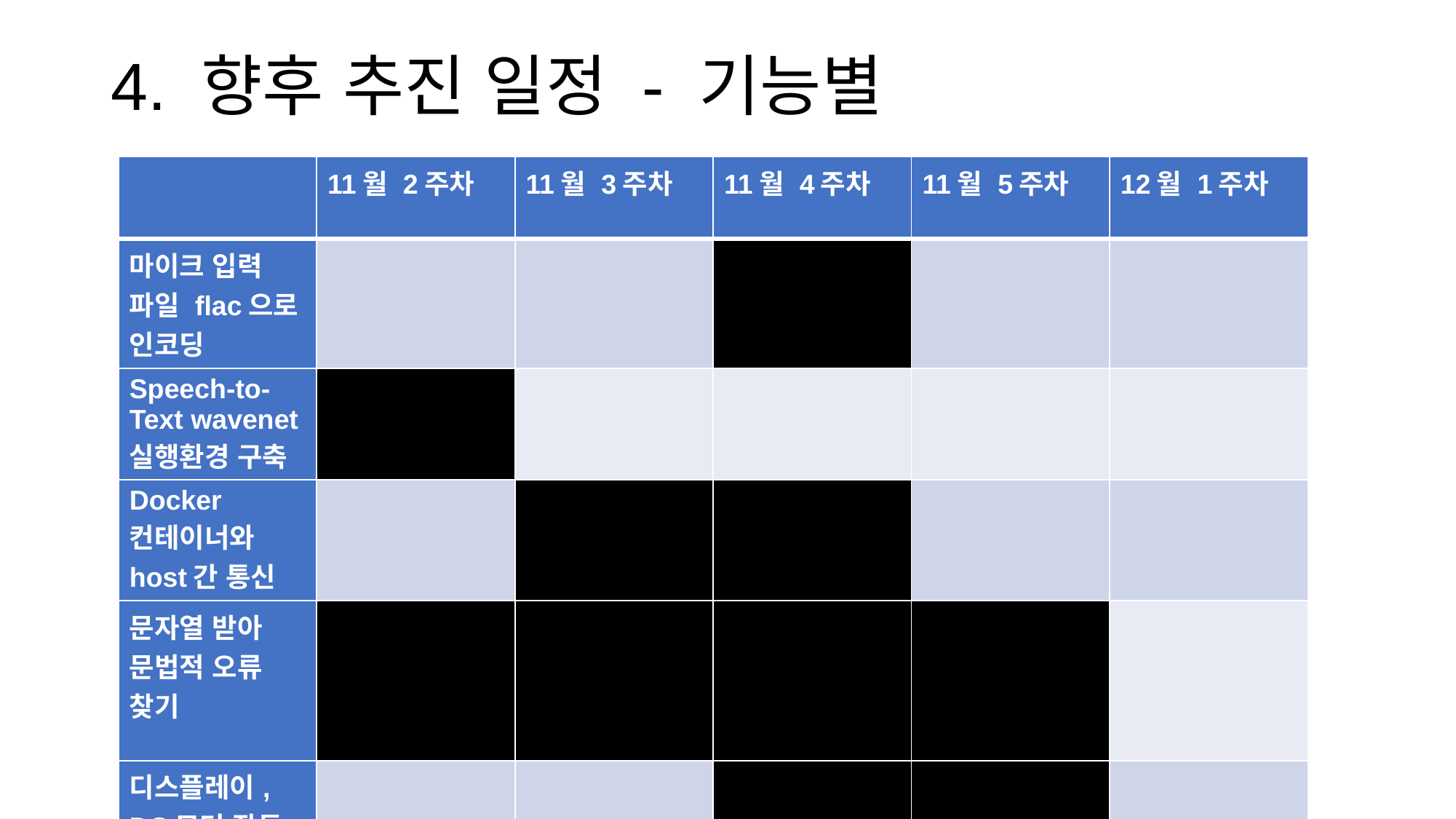

# 4. 향후 추진 일정 - 기능별
|  | 11월 2주차 | 11월 3주차 | 11월 4주차 | 11월 5주차 | 12월 1주차 |
| --- | --- | --- | --- | --- | --- |
| 마이크 입력 파일 flac으로 인코딩 |  |  |  |  |  |
| Speech-to-Text wavenet 실행환경 구축 |  |  |  |  |  |
| Docker 컨테이너와 host간 통신 |  |  |  |  |  |
| 문자열 받아 문법적 오류 찾기 |  |  |  |  |  |
| 디스플레이, DC모터 작동 |  |  |  |  |  |